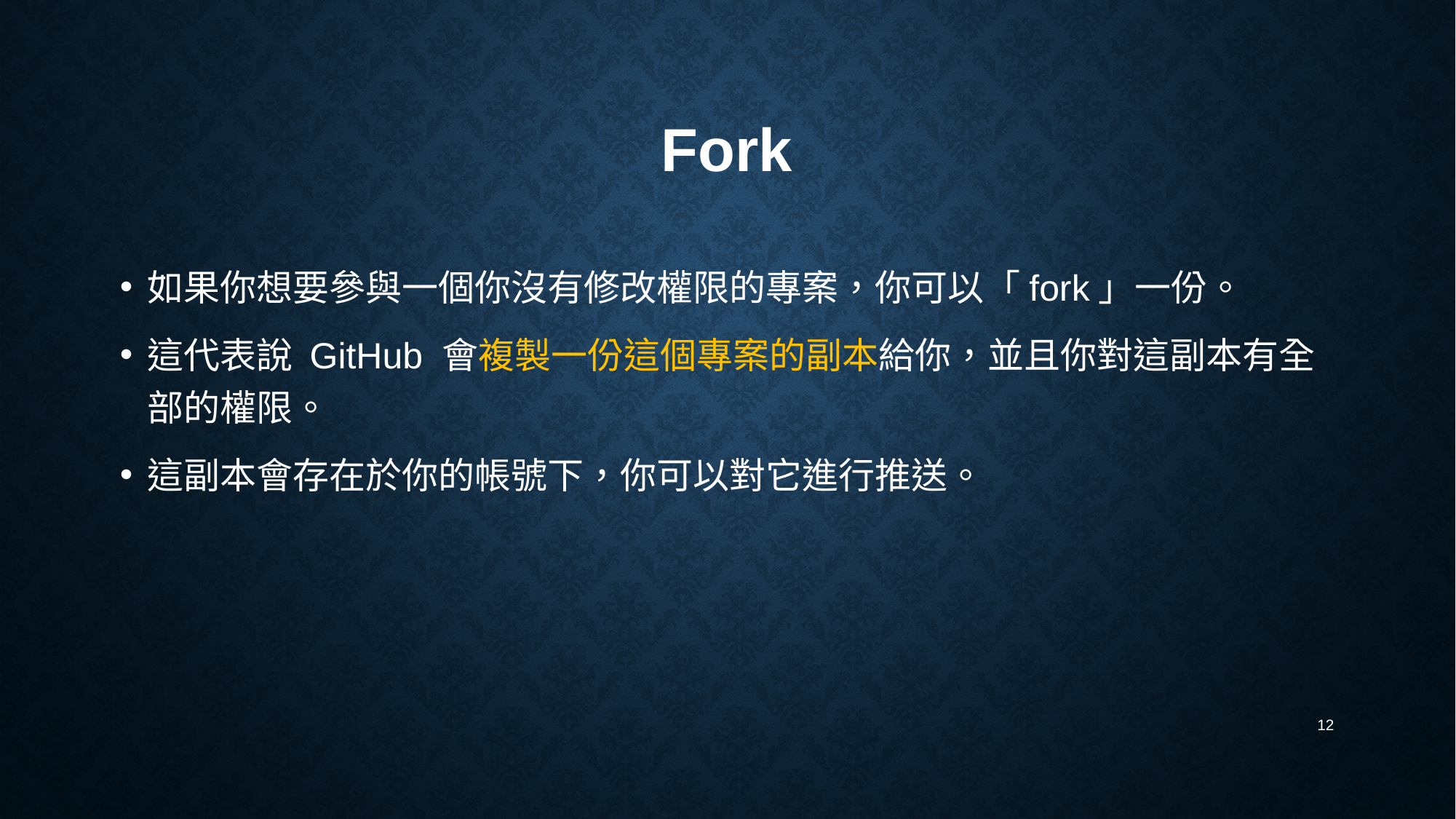

# Fork
如果你想要參與一個你沒有修改權限的專案，你可以「fork」一份。
這代表說 GitHub 會複製一份這個專案的副本給你，並且你對這副本有全部的權限。
這副本會存在於你的帳號下，你可以對它進行推送。
12